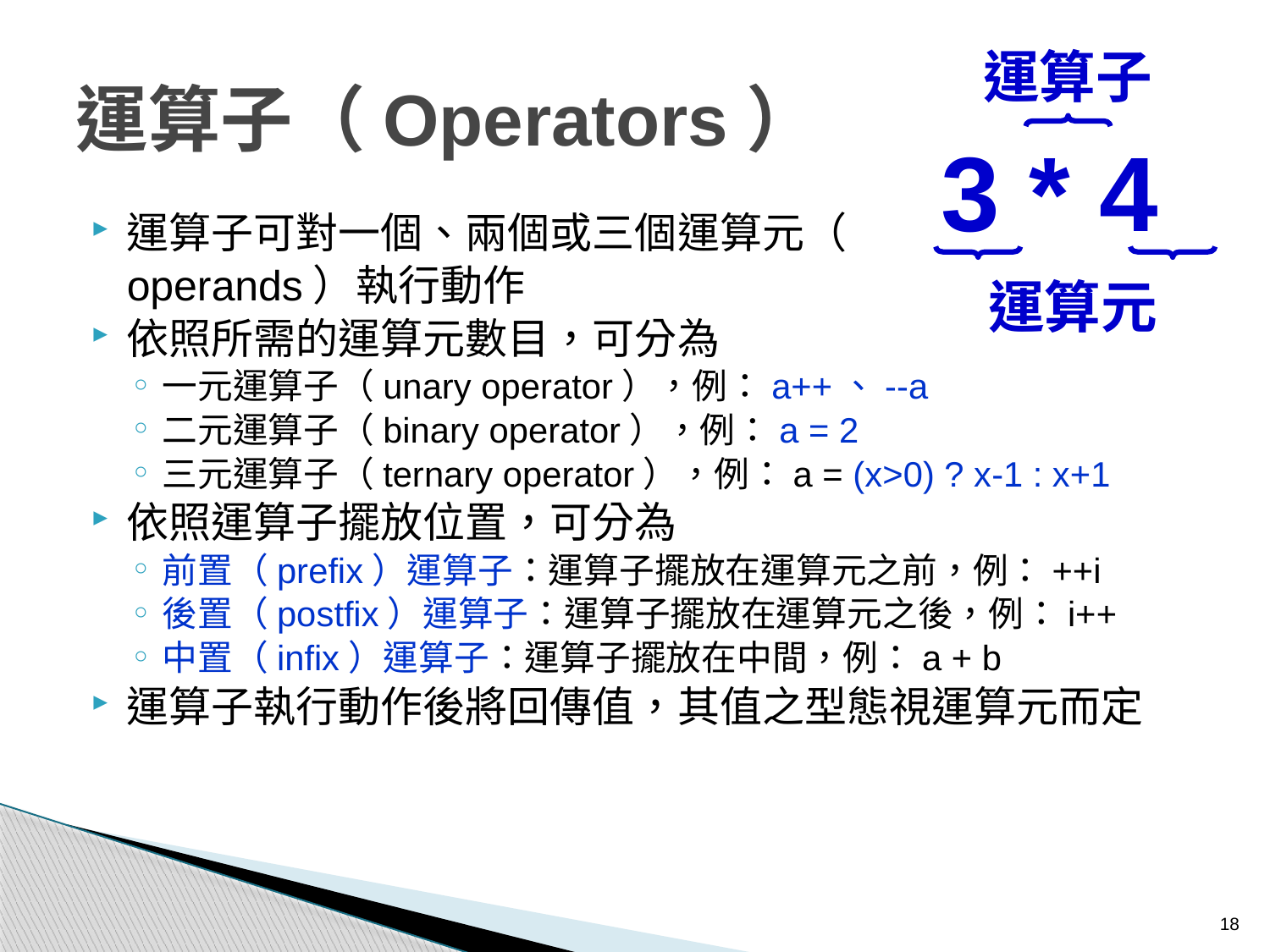

運算子
# 運算子（Operators）

3 * 4
運算子可對一個、兩個或三個運算元（
	operands）執行動作
依照所需的運算元數目，可分為
一元運算子（unary operator），例：a++、--a
二元運算子（binary operator），例：a = 2
三元運算子（ternary operator），例：a = (x>0) ? x-1 : x+1
依照運算子擺放位置，可分為
前置（prefix）運算子：運算子擺放在運算元之前，例：++i
後置（postfix）運算子：運算子擺放在運算元之後，例：i++
中置（infix）運算子：運算子擺放在中間，例：a + b
運算子執行動作後將回傳值，其值之型態視運算元而定

運算元
18